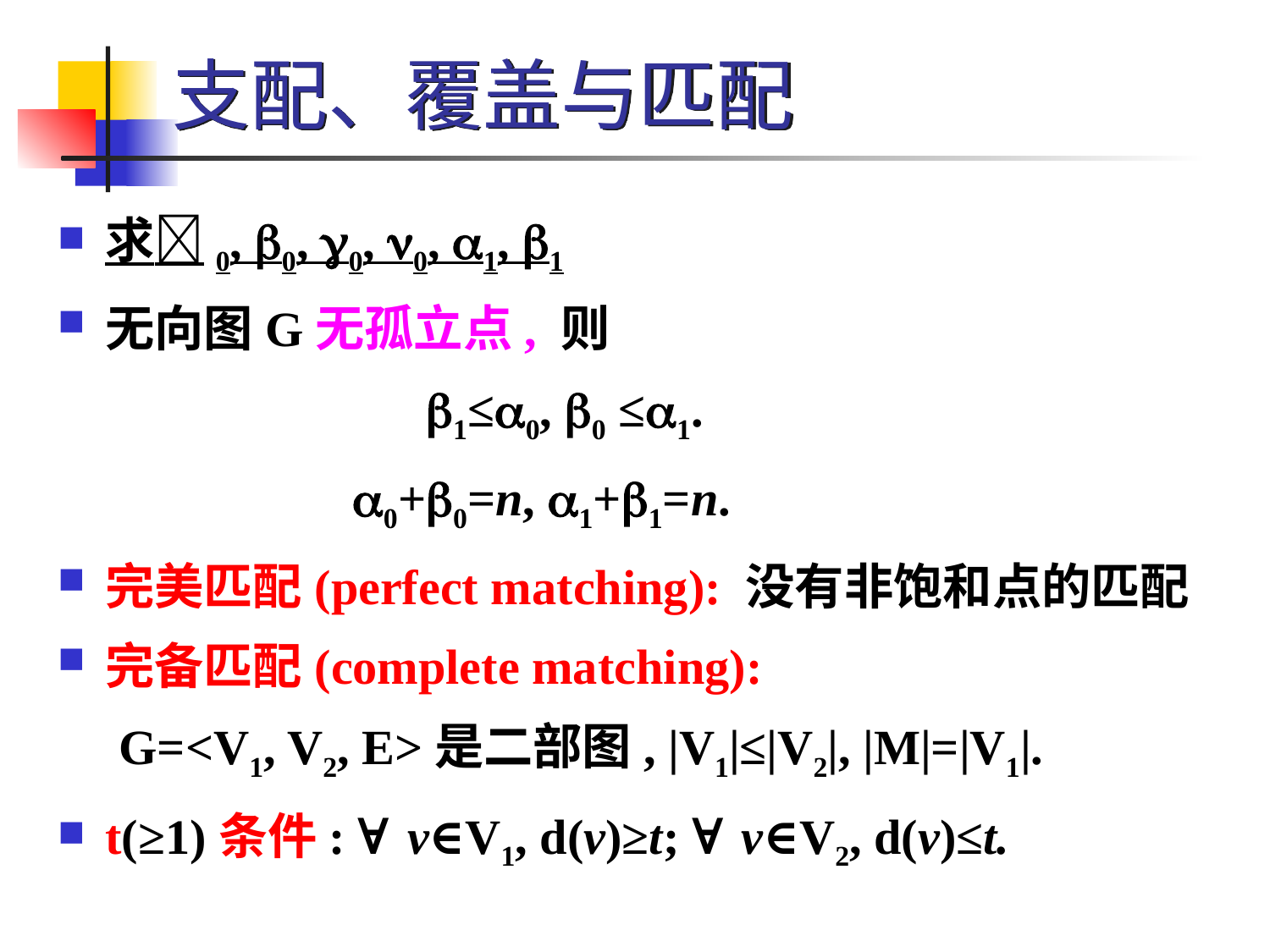

# 支配、覆盖与匹配
求α0, β0, γ0, ν0, α1, β1
无向图G无孤立点, 则
                              β1≤α0, β0 ≤α1.
                        α0+β0=n, α1+β1=n.
完美匹配(perfect matching): 没有非饱和点的匹配
完备匹配(complete matching):
     G=<V1, V2, E>是二部图, |V1|≤|V2|, |M|=|V1|.
t(≥1)条件: ∀v∈V1, d(v)≥t; ∀v∈V2, d(v)≤t.